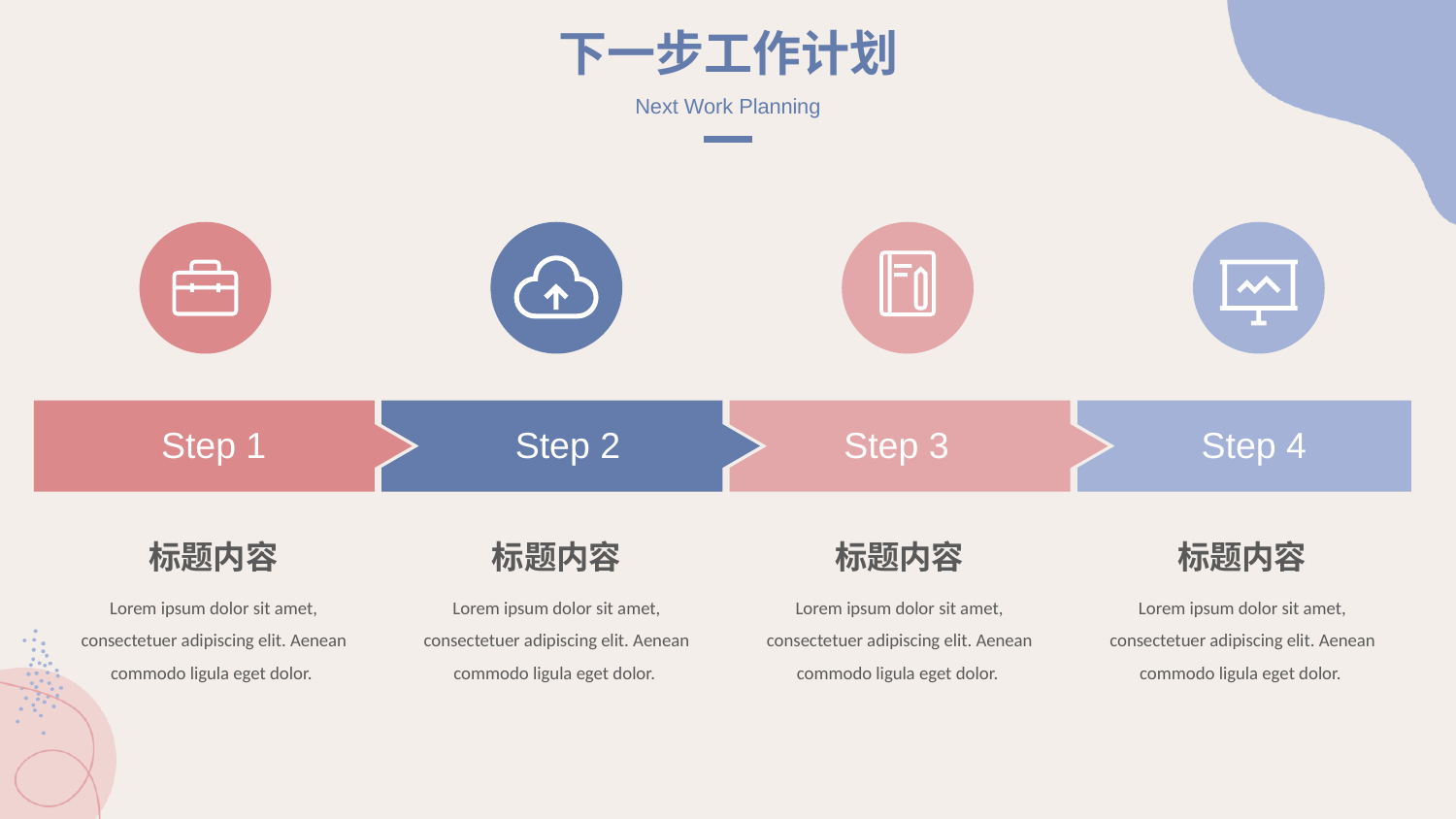

下一步工作计划
Next Work Planning

Step 1
Step 2
Step 3
Step 4
标题内容
标题内容
标题内容
标题内容
Lorem ipsum dolor sit amet, consectetuer adipiscing elit. Aenean commodo ligula eget dolor.
Lorem ipsum dolor sit amet, consectetuer adipiscing elit. Aenean commodo ligula eget dolor.
Lorem ipsum dolor sit amet, consectetuer adipiscing elit. Aenean commodo ligula eget dolor.
Lorem ipsum dolor sit amet, consectetuer adipiscing elit. Aenean commodo ligula eget dolor.